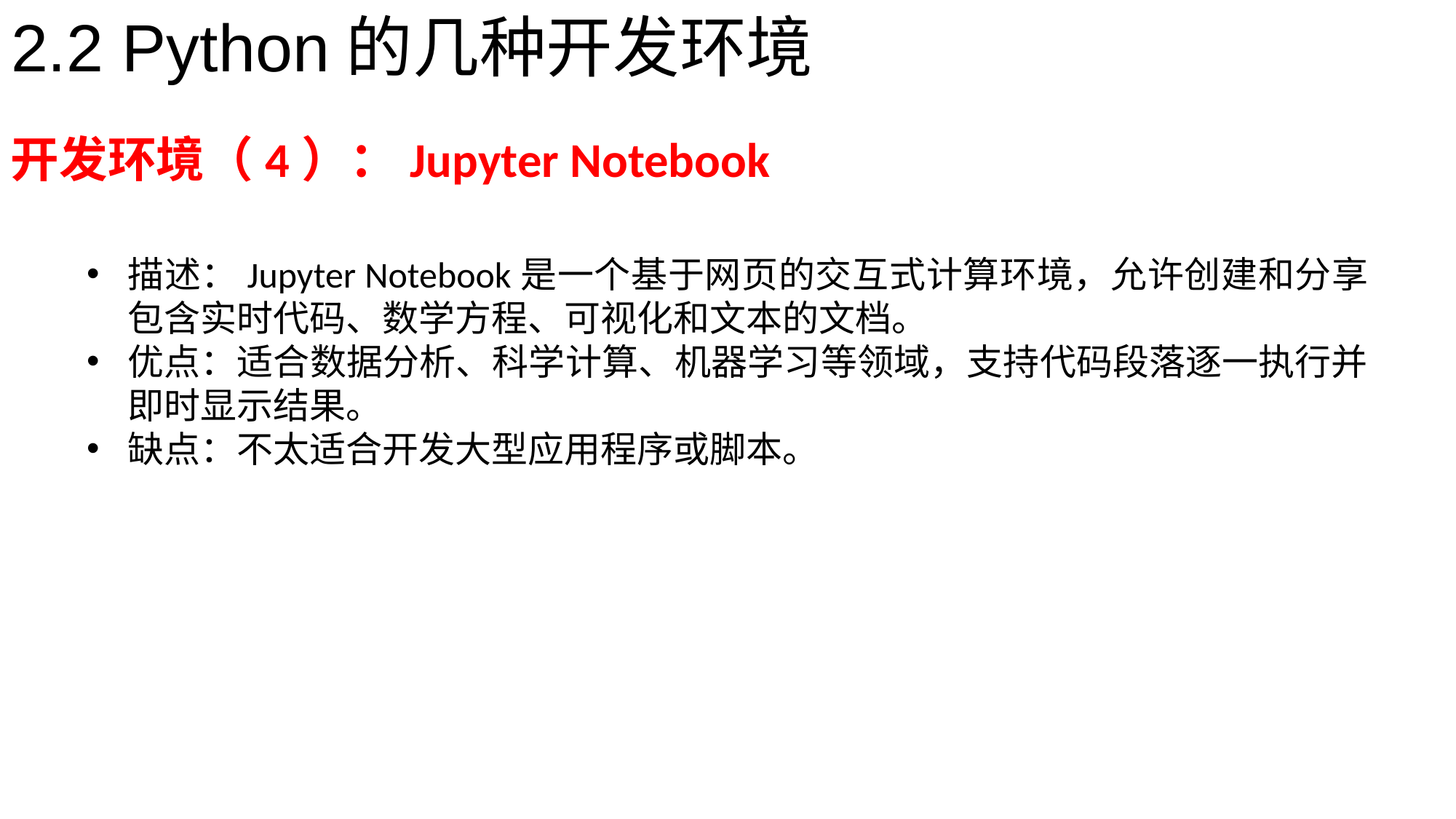

# 2.2 Python的几种开发环境
开发环境（4）：Jupyter Notebook
描述：Jupyter Notebook是一个基于网页的交互式计算环境，允许创建和分享包含实时代码、数学方程、可视化和文本的文档。
优点：适合数据分析、科学计算、机器学习等领域，支持代码段落逐一执行并即时显示结果。
缺点：不太适合开发大型应用程序或脚本。